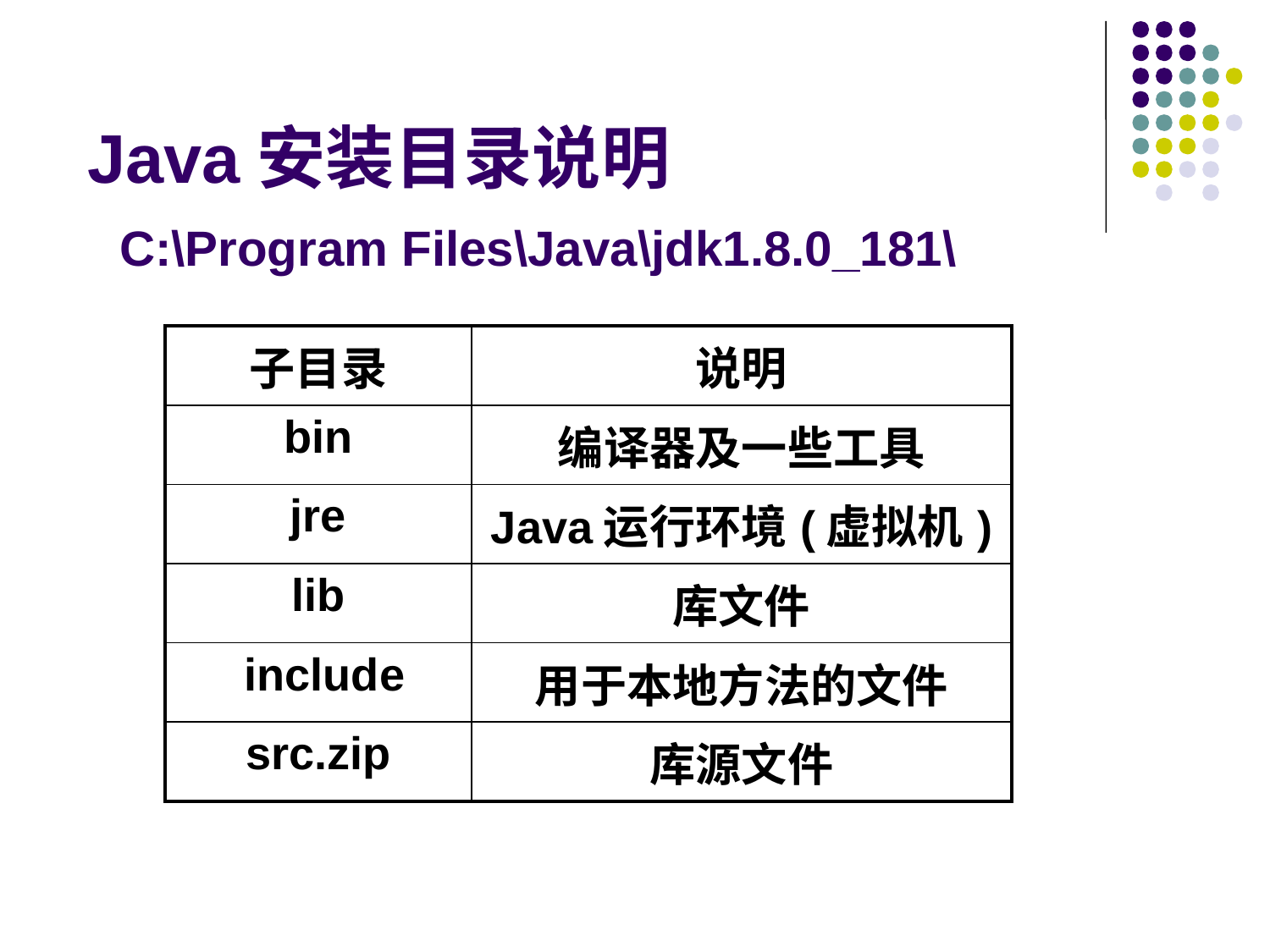

# Java安装目录说明 C:\Program Files\Java\jdk1.8.0_181\
| 子目录 | 说明 |
| --- | --- |
| bin | 编译器及一些工具 |
| jre | Java运行环境(虚拟机) |
| lib | 库文件 |
| include | 用于本地方法的文件 |
| src.zip | 库源文件 |